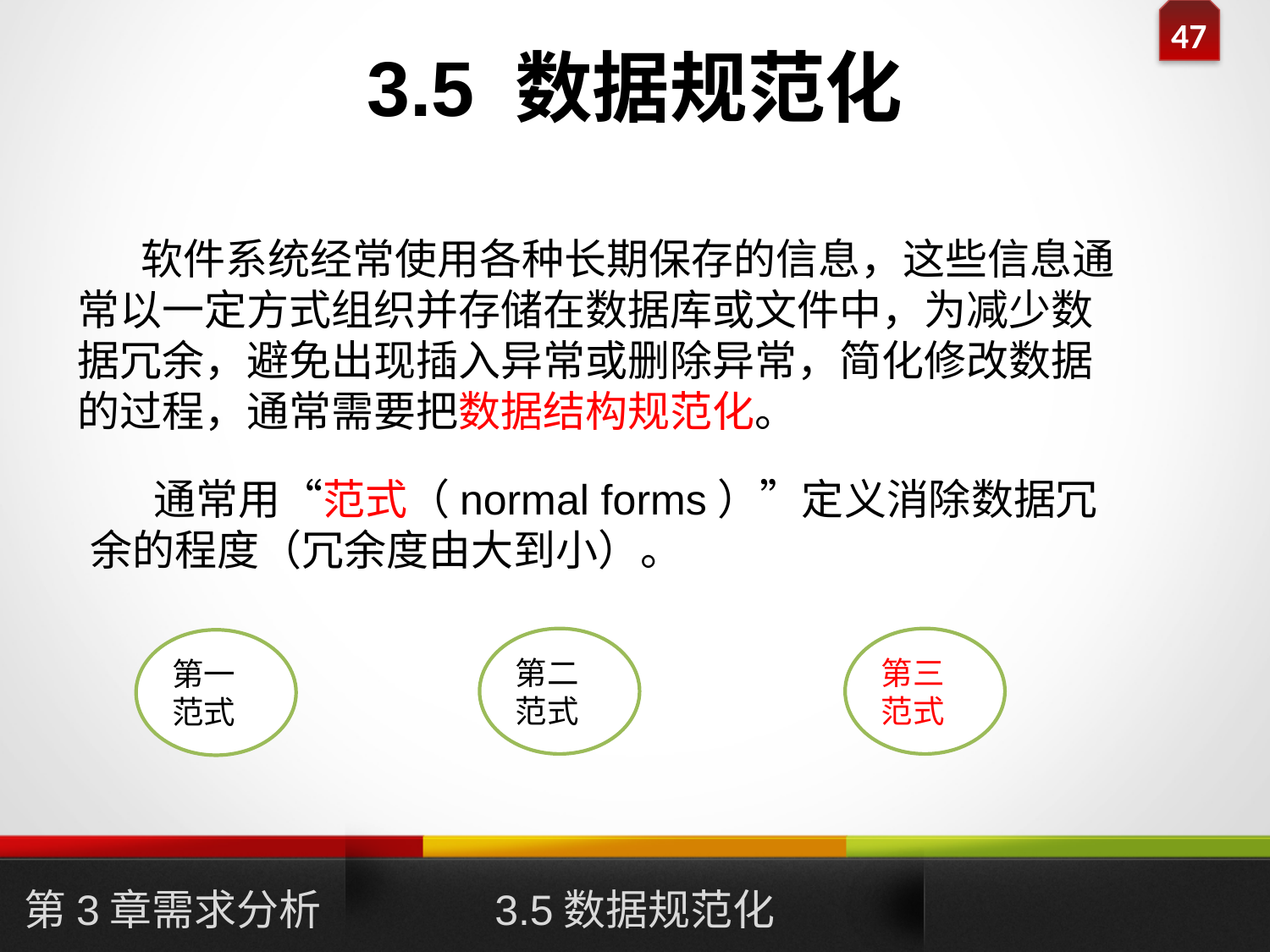

# 3.5 数据规范化
软件系统经常使用各种长期保存的信息，这些信息通常以一定方式组织并存储在数据库或文件中，为减少数据冗余，避免出现插入异常或删除异常，简化修改数据的过程，通常需要把数据结构规范化。
通常用“范式（normal forms）”定义消除数据冗余的程度（冗余度由大到小）。
第二范式
第三范式
第一范式
3.5数据规范化
第3章需求分析